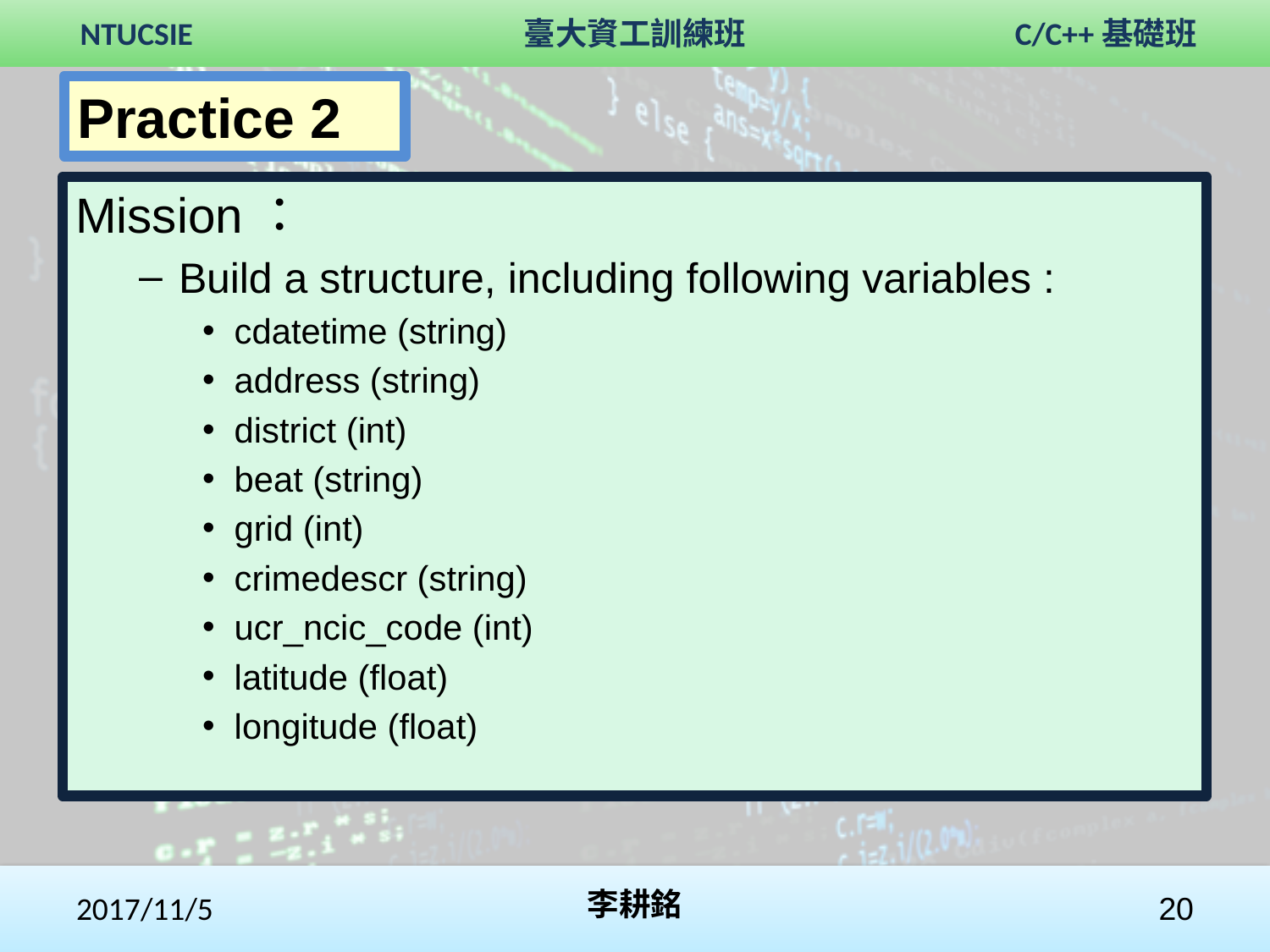

Practice 2
Mission：
Build a structure, including following variables :
cdatetime (string)
address (string)
district (int)
beat (string)
grid (int)
crimedescr (string)
ucr_ncic_code (int)
latitude (float)
longitude (float)

2017/11/5
李耕銘
20